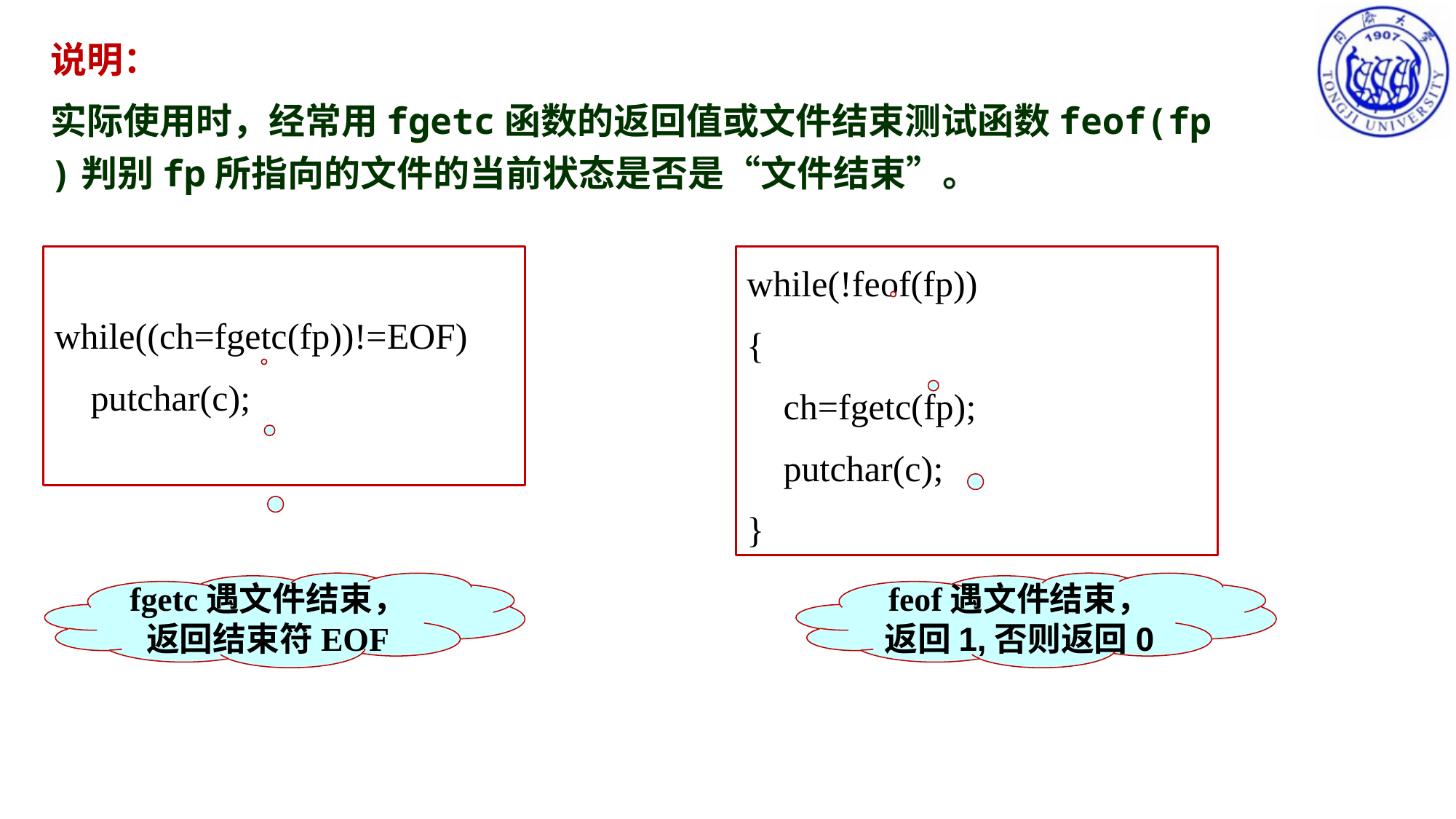

说明：
实际使用时，经常用fgetc函数的返回值或文件结束测试函数feof(fp )判别fp所指向的文件的当前状态是否是“文件结束”。
while(!feof(fp))
{
    ch=fgetc(fp);
    putchar(c);
}

while((ch=fgetc(fp))!=EOF)
    putchar(c);

fgetc遇文件结束，返回结束符EOF
feof遇文件结束，返回1,否则返回0